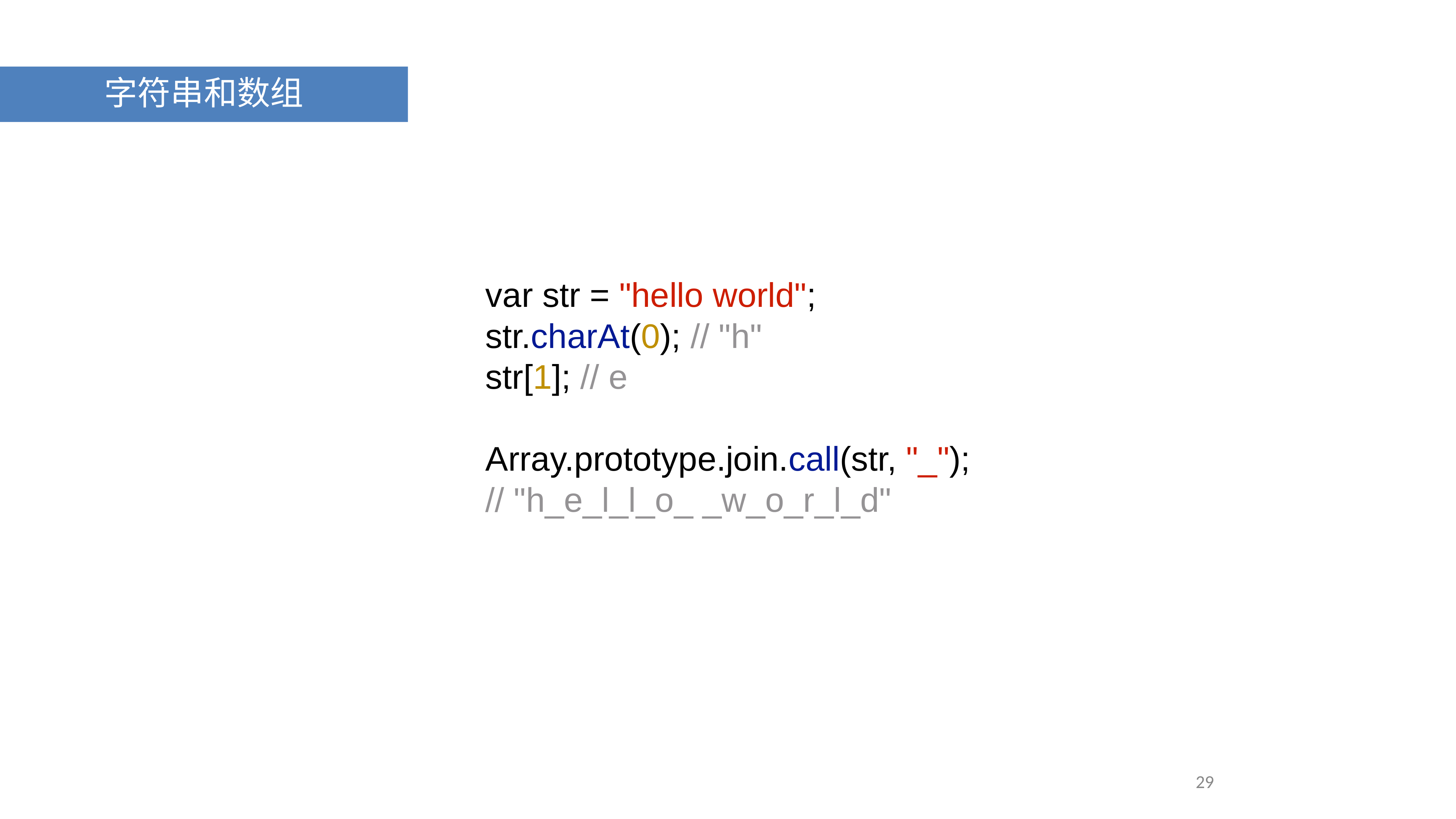

字符串和数组
var str = "hello world";
str.charAt(0); // "h"
str[1]; // e

Array.prototype.join.call(str, "_");
// "h_e_l_l_o_ _w_o_r_l_d"
29